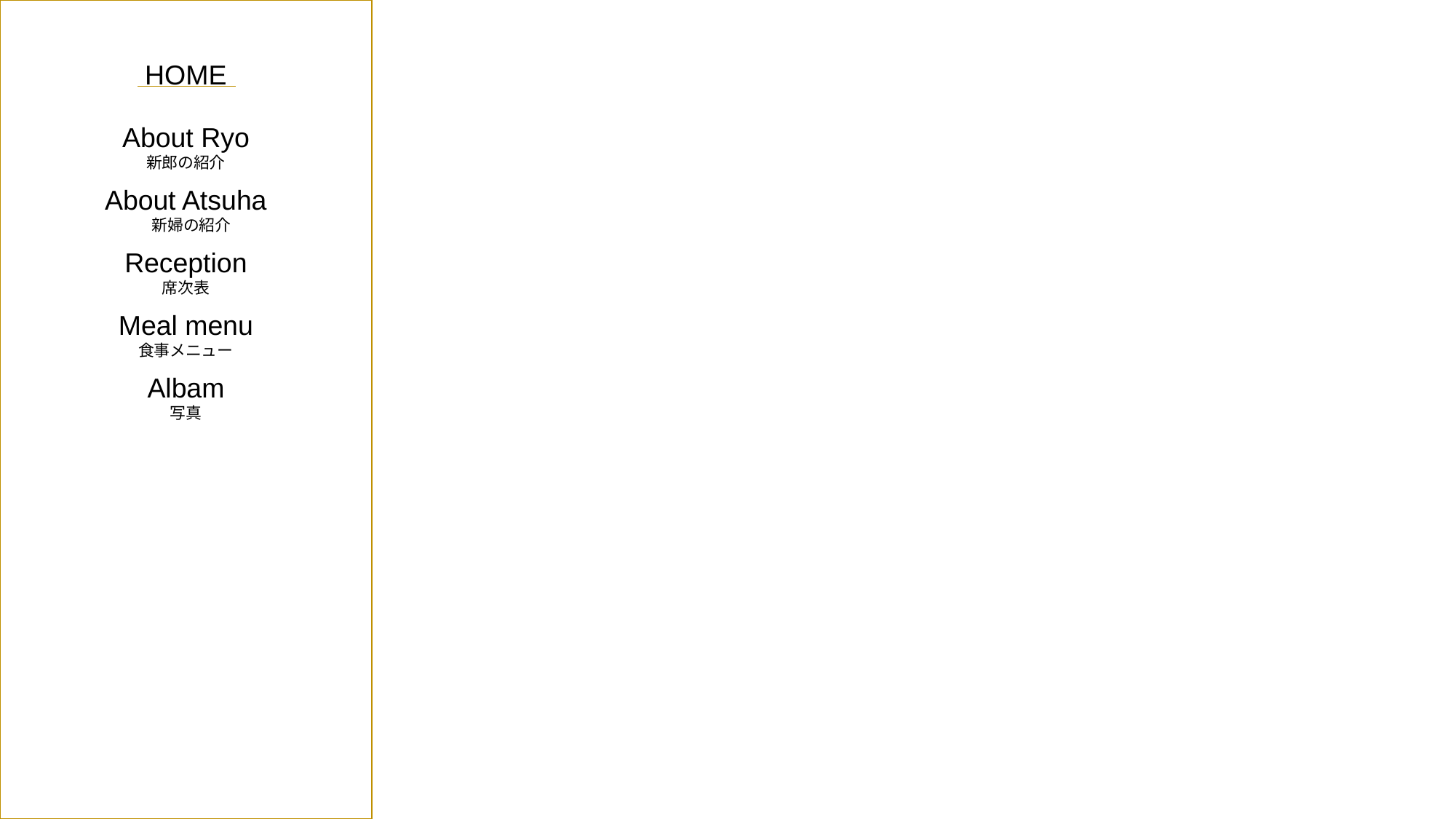

HOME
About Ryo
新郎の紹介
About Atsuha
新婦の紹介
Reception
席次表
Meal menu
食事メニュー
Albam
写真